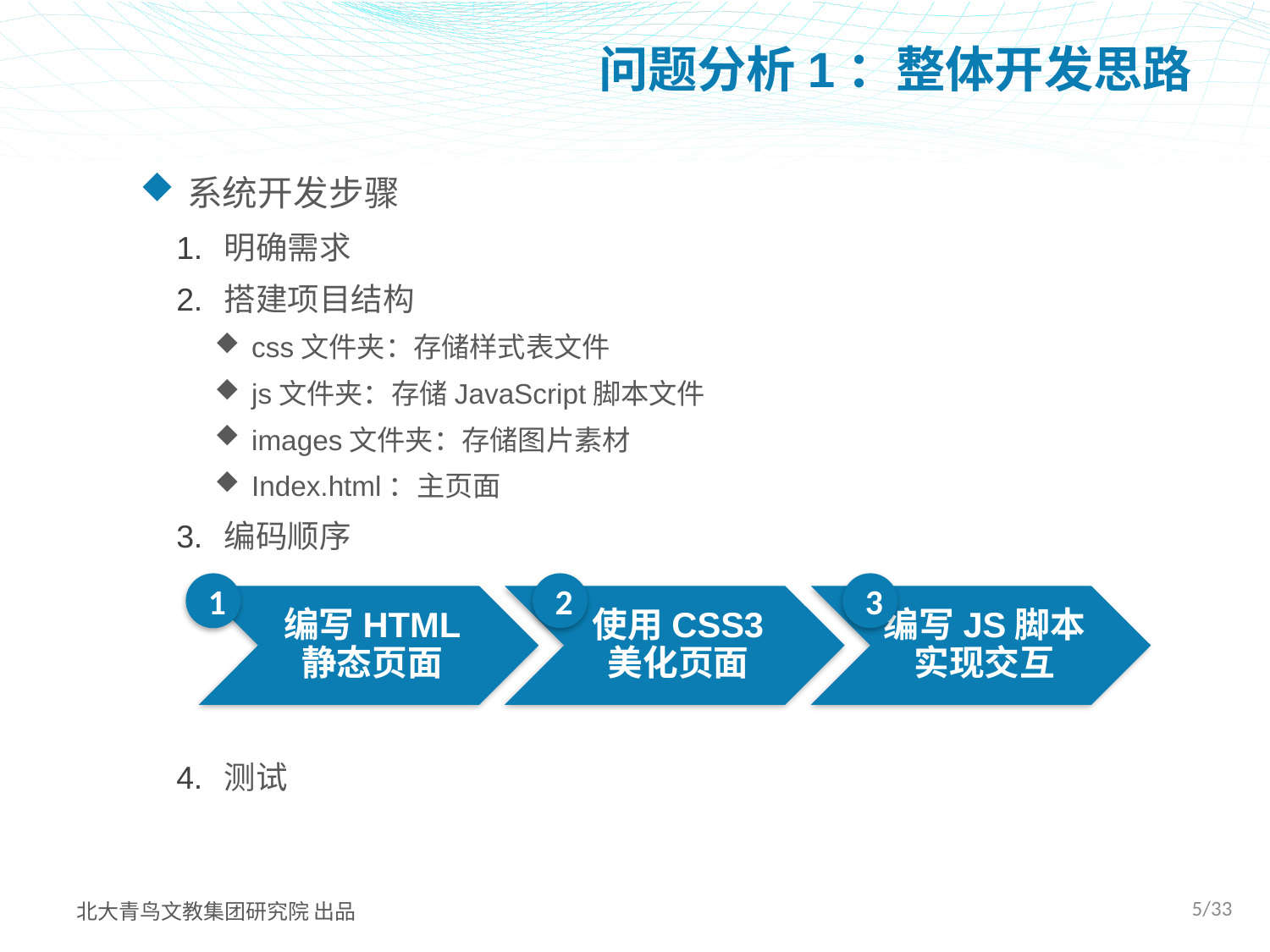

# 问题分析1：整体开发思路
系统开发步骤
明确需求
搭建项目结构
css文件夹：存储样式表文件
js文件夹：存储JavaScript脚本文件
images文件夹：存储图片素材
Index.html：主页面
编码顺序

测试

1
2
3
编写HTML
静态页面
使用CSS3
美化页面
编写JS脚本实现交互
5/33